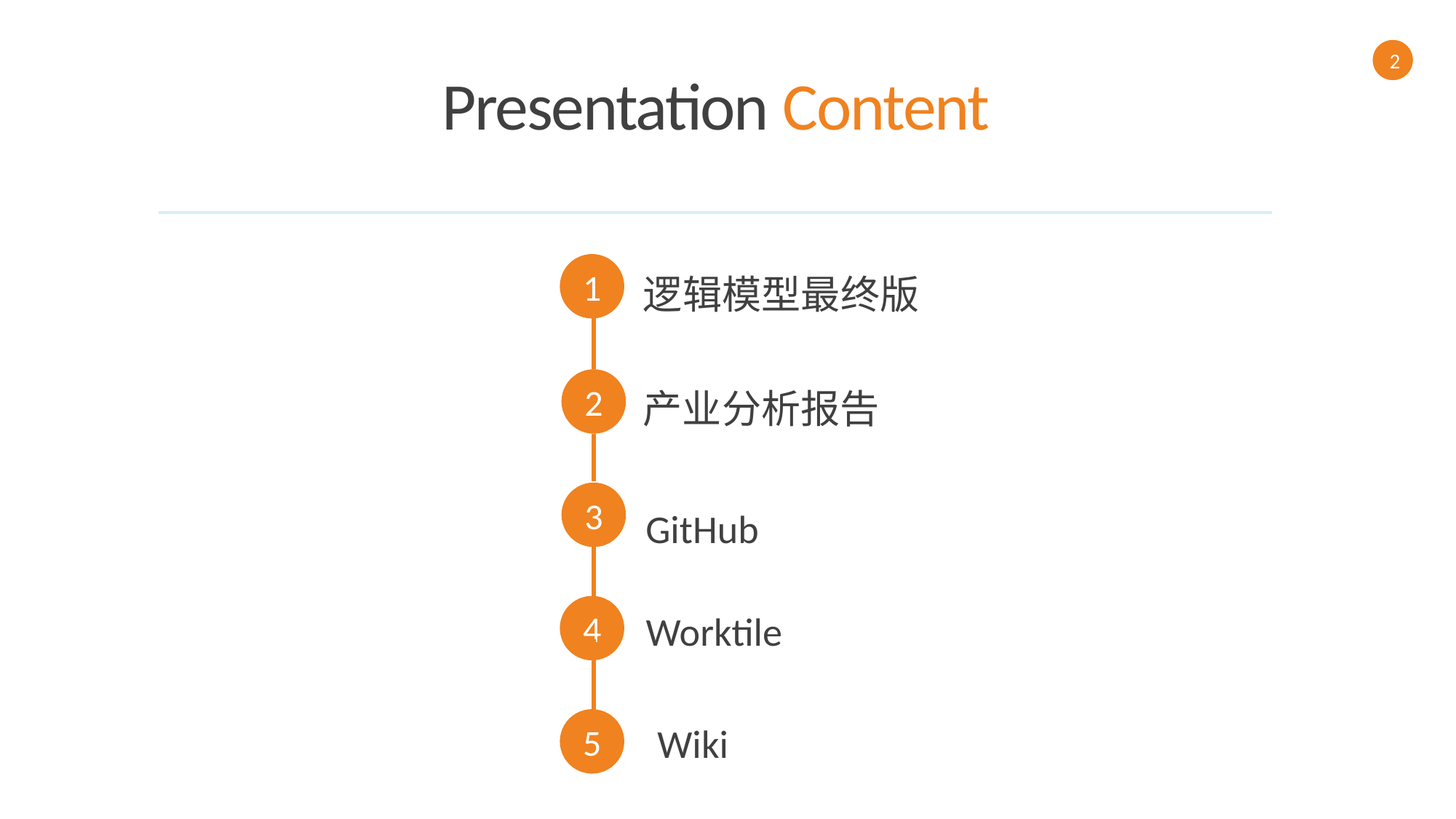

2
Presentation Content

1
逻辑模型最终版
2
产业分析报告
3
GitHub
4
Worktile
5
Wiki